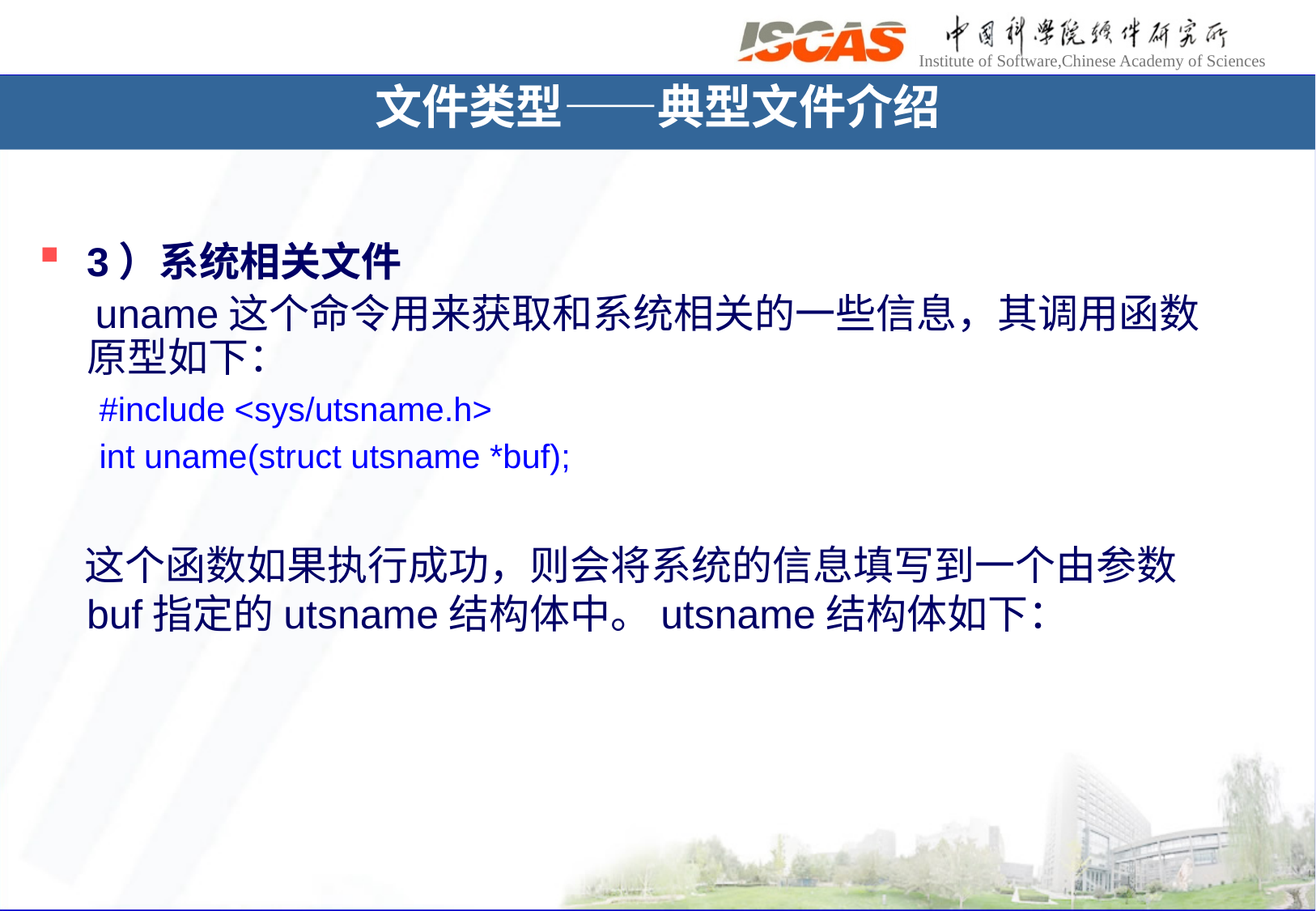

文件类型——典型文件介绍
3）系统相关文件
     uname这个命令用来获取和系统相关的一些信息，其调用函数原型如下：
#include <sys/utsname.h>
int uname(struct utsname *buf);

    这个函数如果执行成功，则会将系统的信息填写到一个由参数buf指定的utsname结构体中。utsname结构体如下：